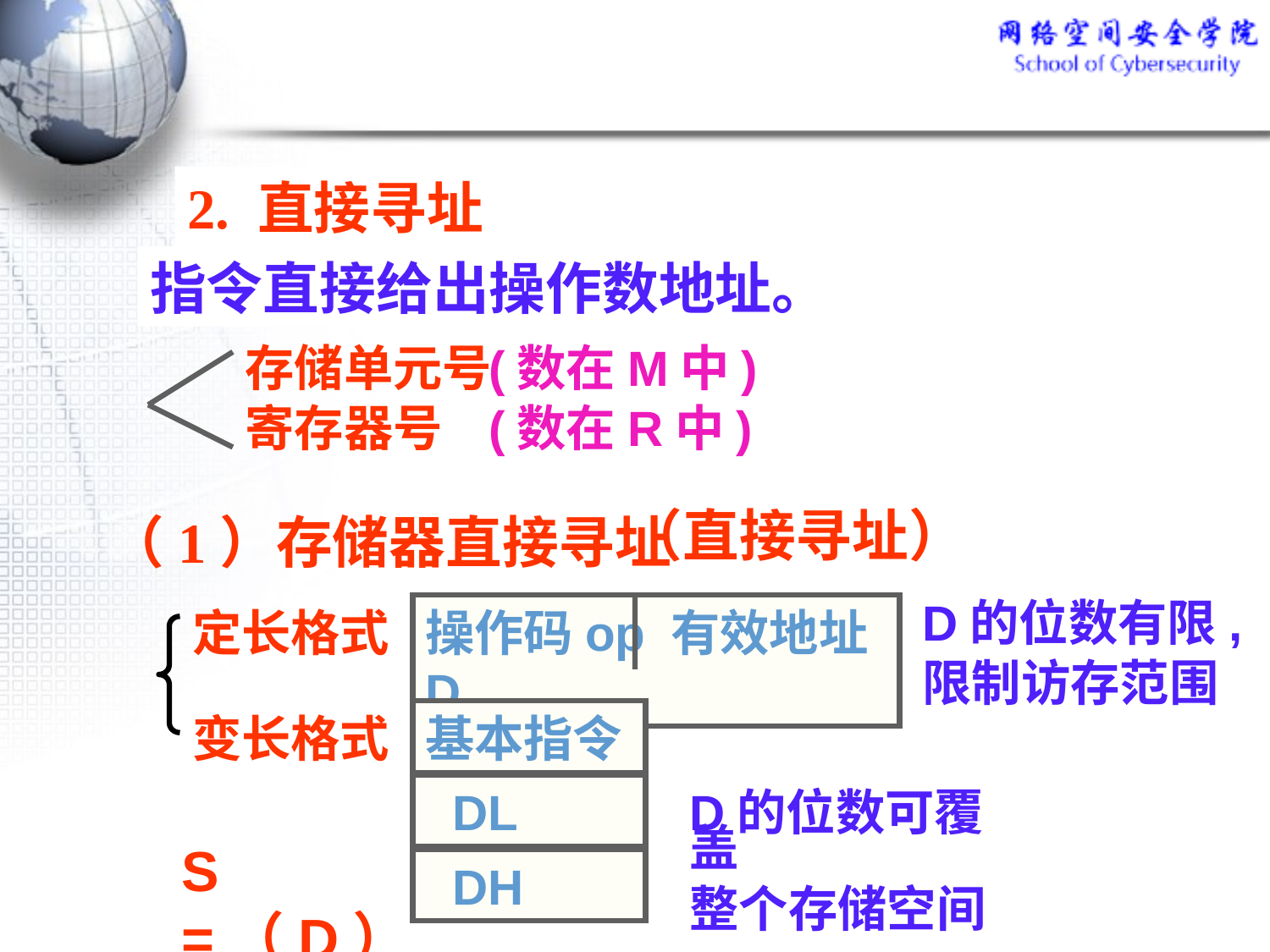

2. 直接寻址
指令直接给出操作数地址。

存储单元号
寄存器号
(数在M中)
(数在R中)
（直接寻址）
（1）存储器直接寻址
定长格式
操作码op 有效地址D

D的位数有限,
限制访存范围

变长格式
基本指令
  DL
  DH
D的位数可覆盖
整个存储空间
S =（D）